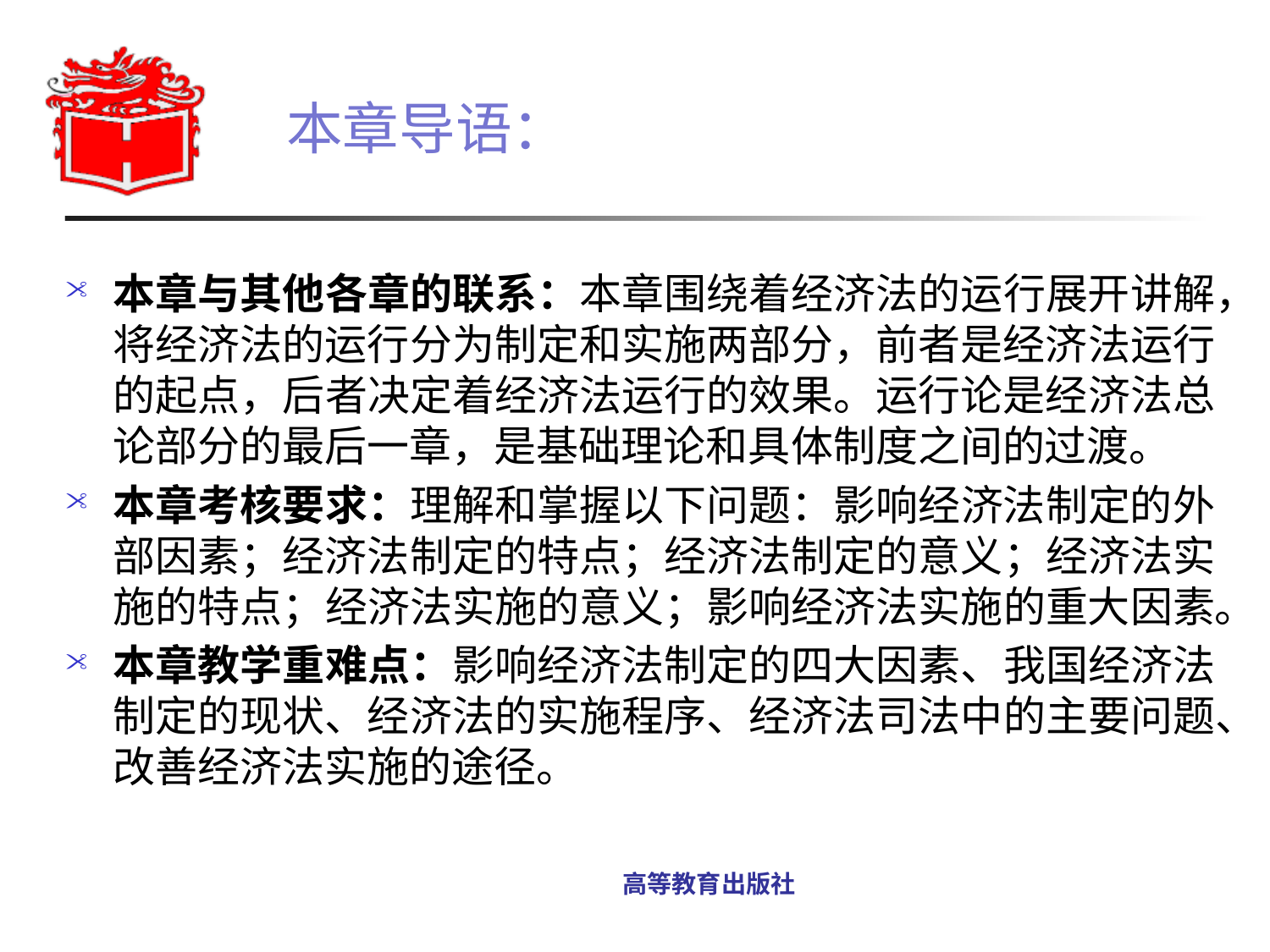

# 本章导语：

本章与其他各章的联系：本章围绕着经济法的运行展开讲解，将经济法的运行分为制定和实施两部分，前者是经济法运行的起点，后者决定着经济法运行的效果。运行论是经济法总论部分的最后一章，是基础理论和具体制度之间的过渡。
本章考核要求：理解和掌握以下问题：影响经济法制定的外部因素；经济法制定的特点；经济法制定的意义；经济法实施的特点；经济法实施的意义；影响经济法实施的重大因素。
本章教学重难点：影响经济法制定的四大因素、我国经济法制定的现状、经济法的实施程序、经济法司法中的主要问题、改善经济法实施的途径。

高等教育出版社